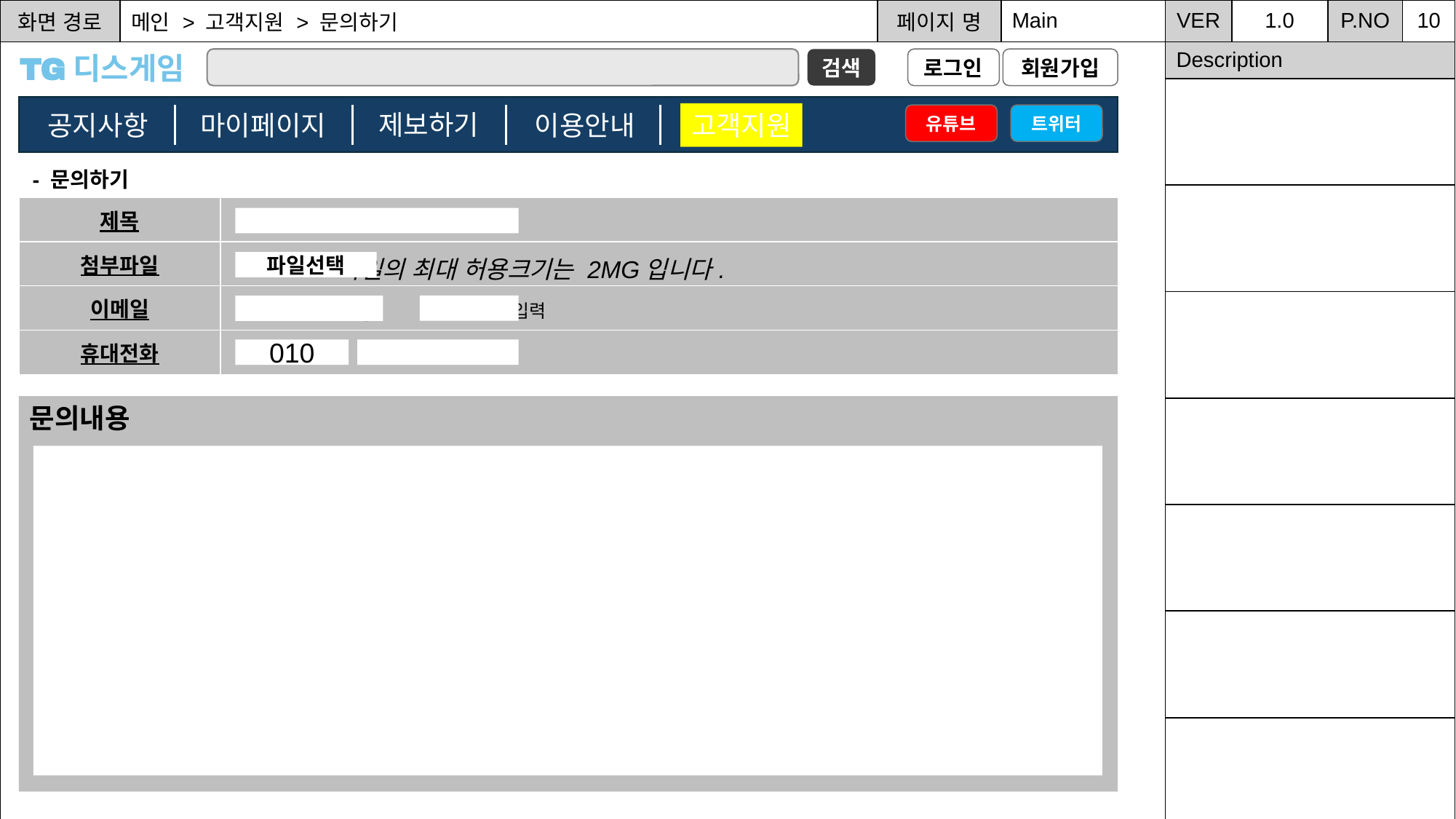

| 화면 경로 | 메인 > 고객지원 > 문의하기 | 페이지 명 | Main | VER | 1.0 | P.NO | 10 |
| --- | --- | --- | --- | --- | --- | --- | --- |
|  |  |  |  | Description |  |  |  |
|  |  |  |  |  |  |  |  |
|  |  |  |  |  |  |  |  |
|  |  |  |  |  |  |  |  |
|  |  |  |  |  |  |  |  |
|  |  |  |  |  |  |  |  |
|  |  |  |  |  |  |  |  |
|  |  |  |  |  |  |  |  |
TG디스게임
로그인

검색
회원가입

제보하기
공지사항
고객지원
마이페이지
이용안내
유튜브
트위터
- 문의하기
| 제목 |  |
| --- | --- |
| 첨부파일 | 파일의 최대 허용크기는 2MG입니다. |
| 이메일 | @ 직접입력 |
| 휴대전화 |  |

파일선택

010
---------
문의내용